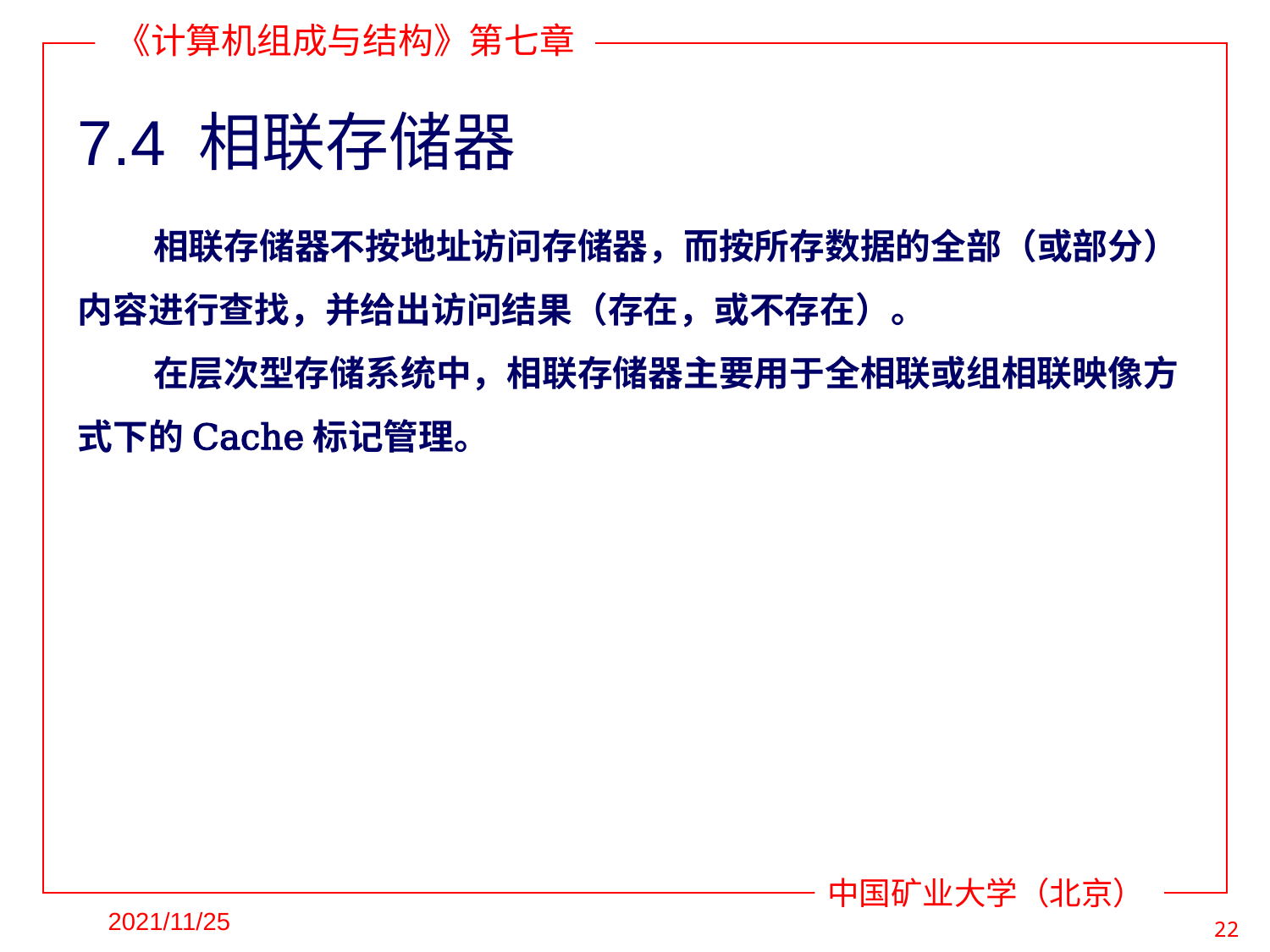

# 7.4 相联存储器
相联存储器不按地址访问存储器，而按所存数据的全部（或部分）内容进行查找，并给出访问结果（存在，或不存在）。
在层次型存储系统中，相联存储器主要用于全相联或组相联映像方式下的Cache标记管理。

2021/11/25